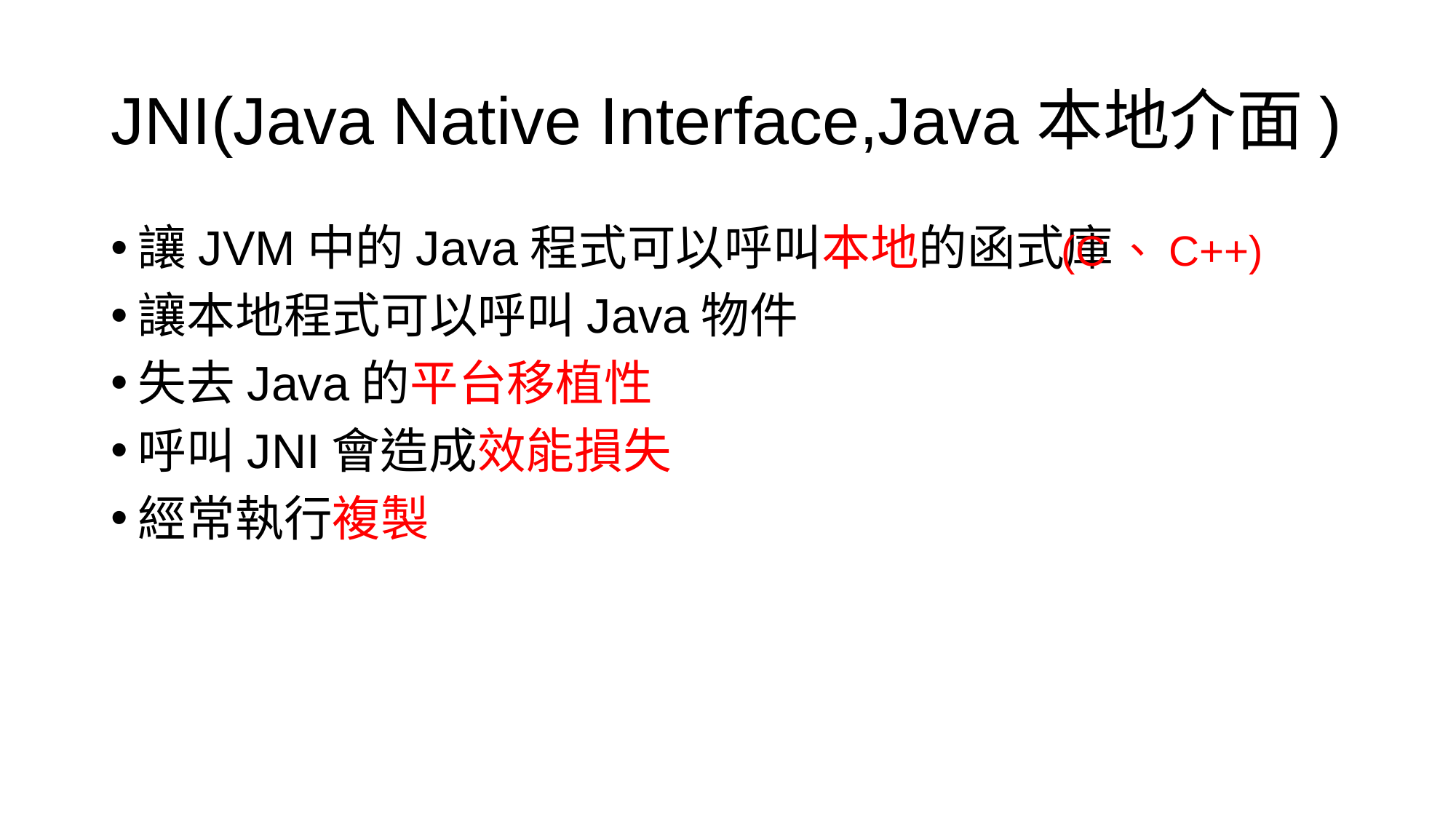

# JNI(Java Native Interface,Java本地介面)
讓JVM中的Java程式可以呼叫本地的函式庫
讓本地程式可以呼叫Java物件
失去Java的平台移植性
呼叫JNI會造成效能損失
經常執行複製
(C、C++)